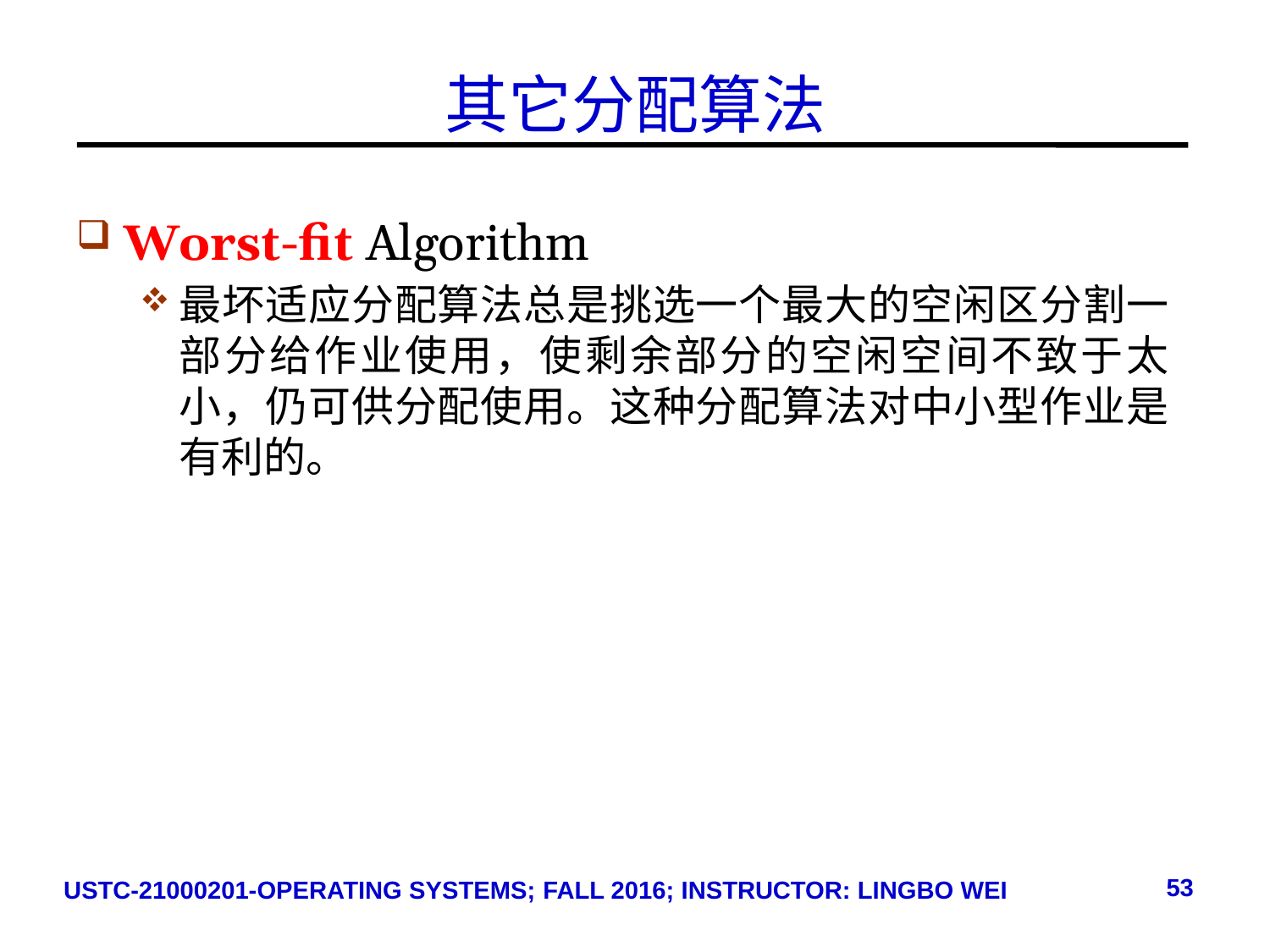

# 其它分配算法
Worst-fit Algorithm
最坏适应分配算法总是挑选一个最大的空闲区分割一部分给作业使用，使剩余部分的空闲空间不致于太小，仍可供分配使用。这种分配算法对中小型作业是有利的。

53
USTC-21000201-OPERATING SYSTEMS; FALL 2016; INSTRUCTOR: LINGBO WEI